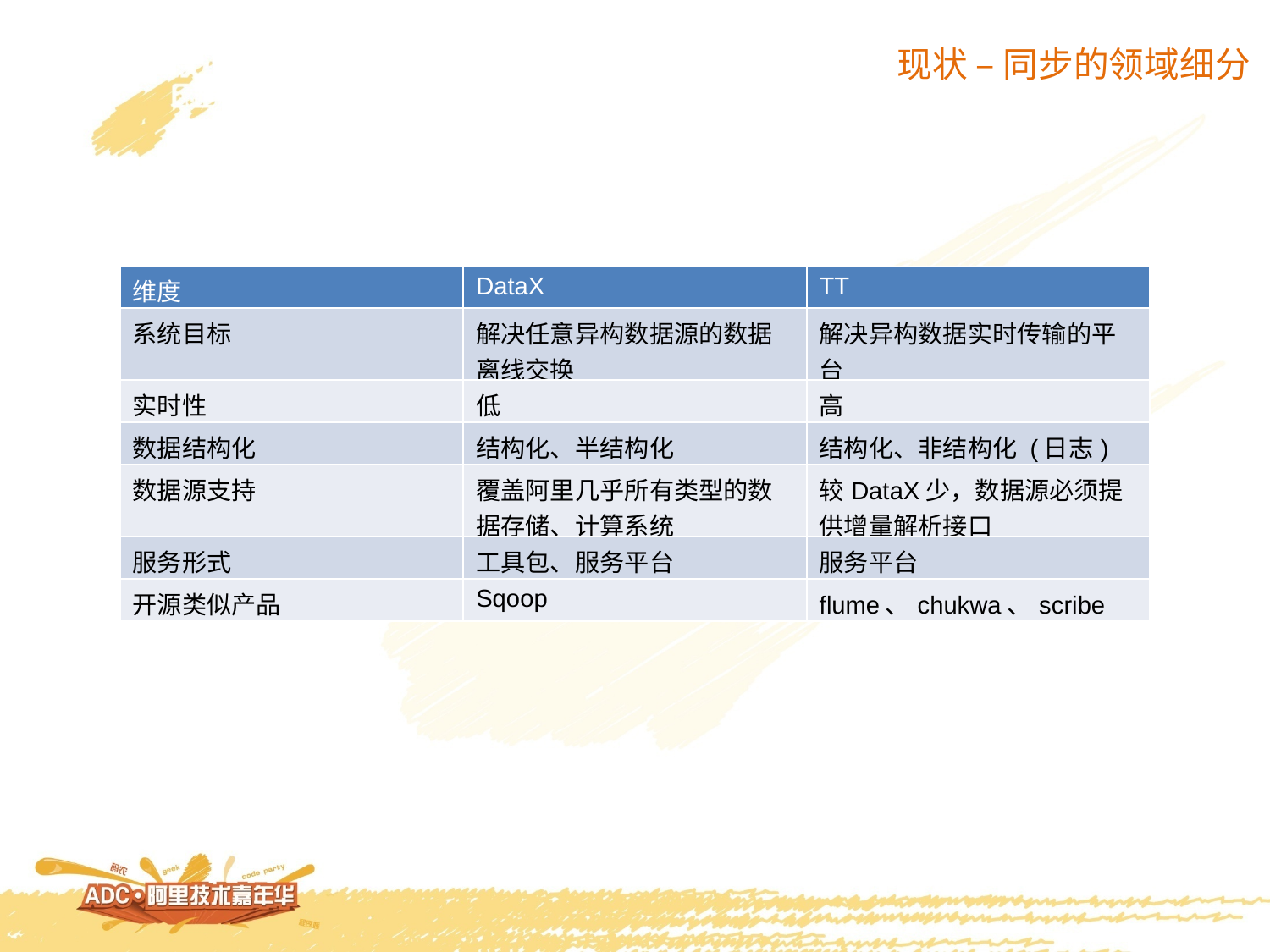

现状 – 同步的领域细分
| 维度 | DataX | TT |
| --- | --- | --- |
| 系统目标 | 解决任意异构数据源的数据离线交换 | 解决异构数据实时传输的平台 |
| 实时性 | 低 | 高 |
| 数据结构化 | 结构化、半结构化 | 结构化、非结构化 (日志) |
| 数据源支持 | 覆盖阿里几乎所有类型的数据存储、计算系统 | 较DataX少，数据源必须提供增量解析接口 |
| 服务形式 | 工具包、服务平台 | 服务平台 |
| 开源类似产品 | Sqoop | flume、chukwa、scribe |